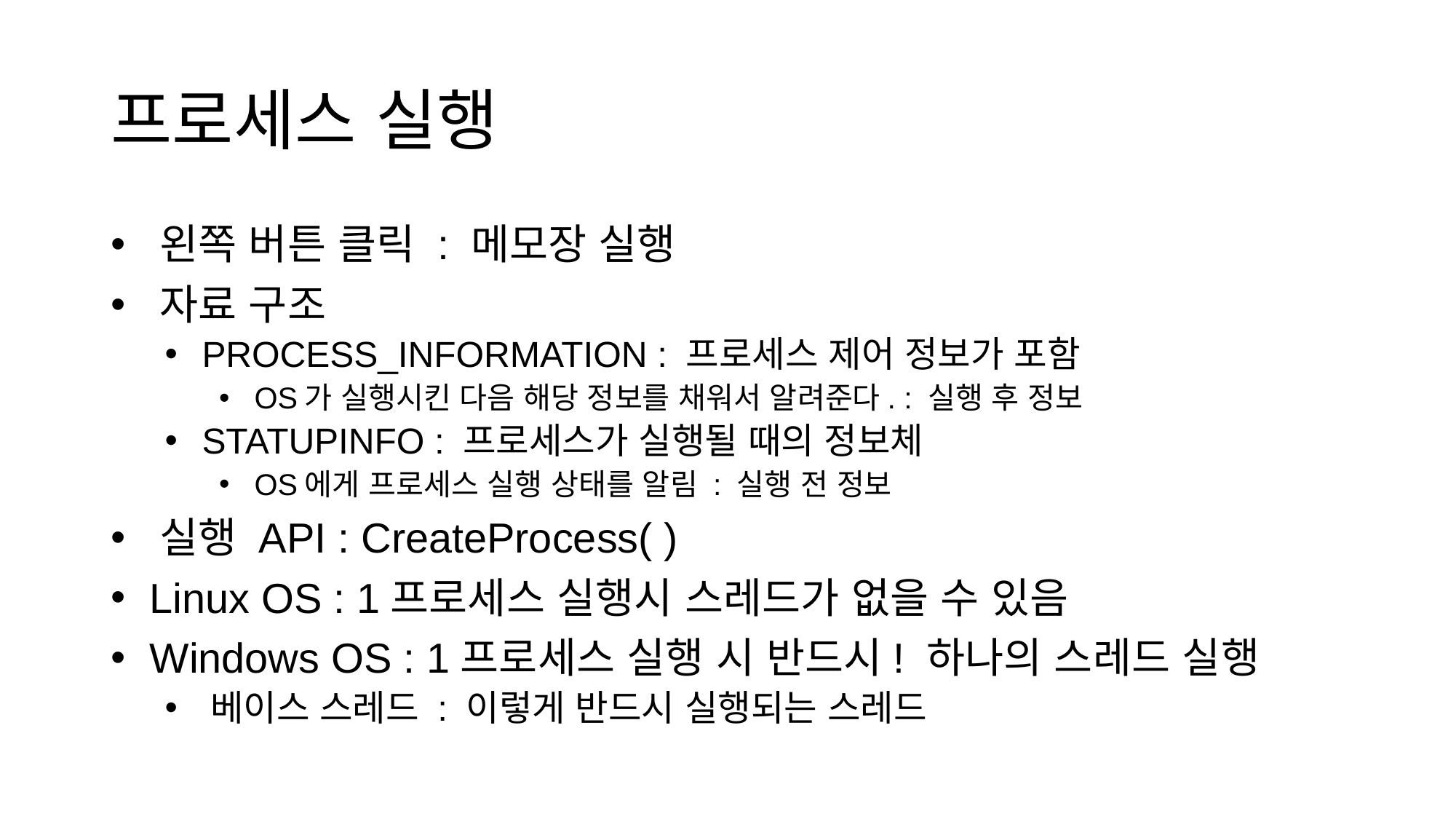

# 프로세스 실행
 왼쪽 버튼 클릭 : 메모장 실행
 자료 구조
 PROCESS_INFORMATION : 프로세스 제어 정보가 포함
 OS가 실행시킨 다음 해당 정보를 채워서 알려준다. : 실행 후 정보
 STATUPINFO : 프로세스가 실행될 때의 정보체
 OS에게 프로세스 실행 상태를 알림 : 실행 전 정보
 실행 API : CreateProcess( )
 Linux OS : 1프로세스 실행시 스레드가 없을 수 있음
 Windows OS : 1프로세스 실행 시 반드시! 하나의 스레드 실행
 베이스 스레드 : 이렇게 반드시 실행되는 스레드